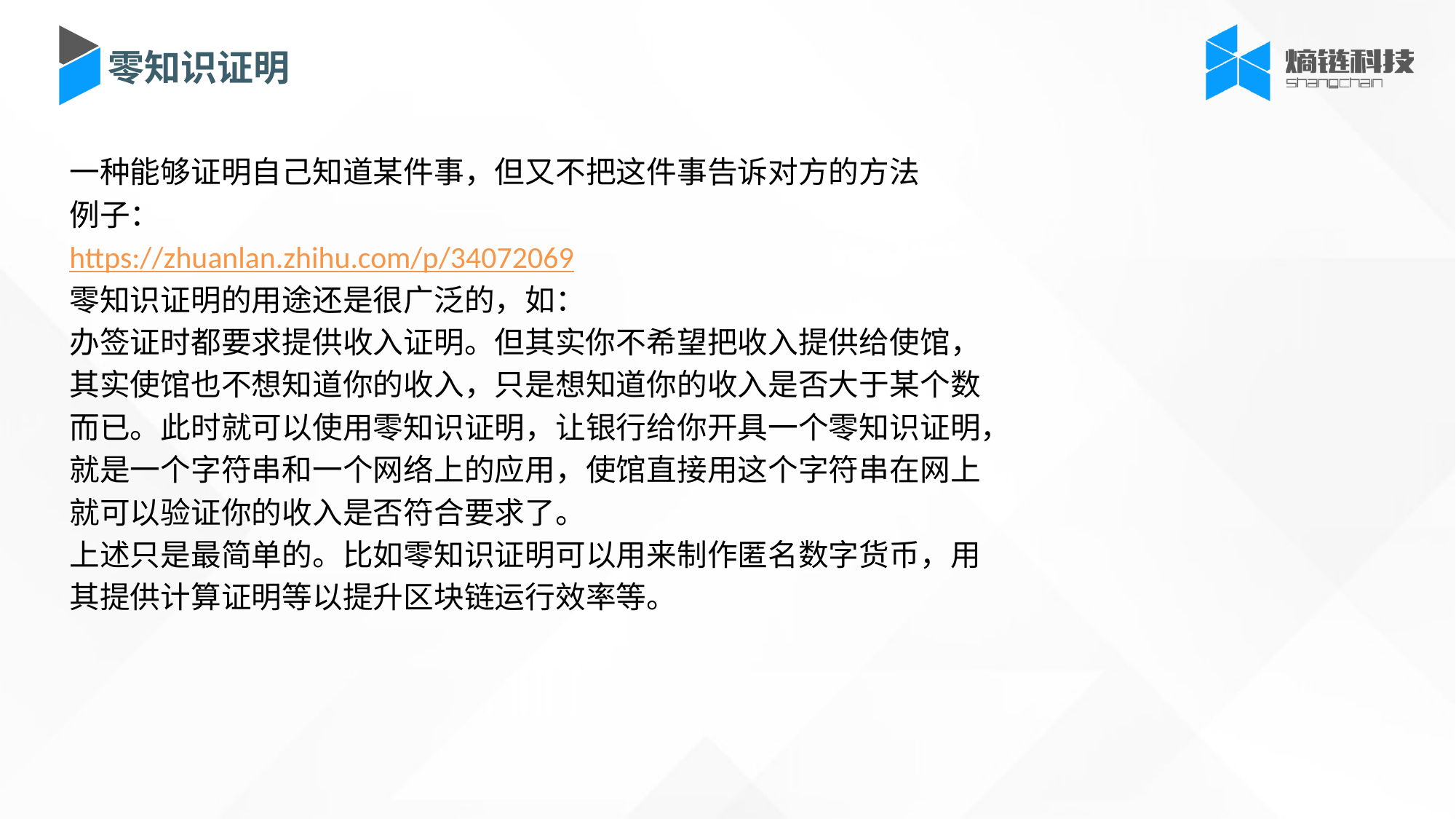

零知识证明
一种能够证明自己知道某件事，但又不把这件事告诉对方的方法
例子：
https://zhuanlan.zhihu.com/p/34072069
零知识证明的用途还是很广泛的，如：
办签证时都要求提供收入证明。但其实你不希望把收入提供给使馆，
其实使馆也不想知道你的收入，只是想知道你的收入是否大于某个数
而已。此时就可以使用零知识证明，让银行给你开具一个零知识证明，
就是一个字符串和一个网络上的应用，使馆直接用这个字符串在网上
就可以验证你的收入是否符合要求了。
上述只是最简单的。比如零知识证明可以用来制作匿名数字货币，用
其提供计算证明等以提升区块链运行效率等。